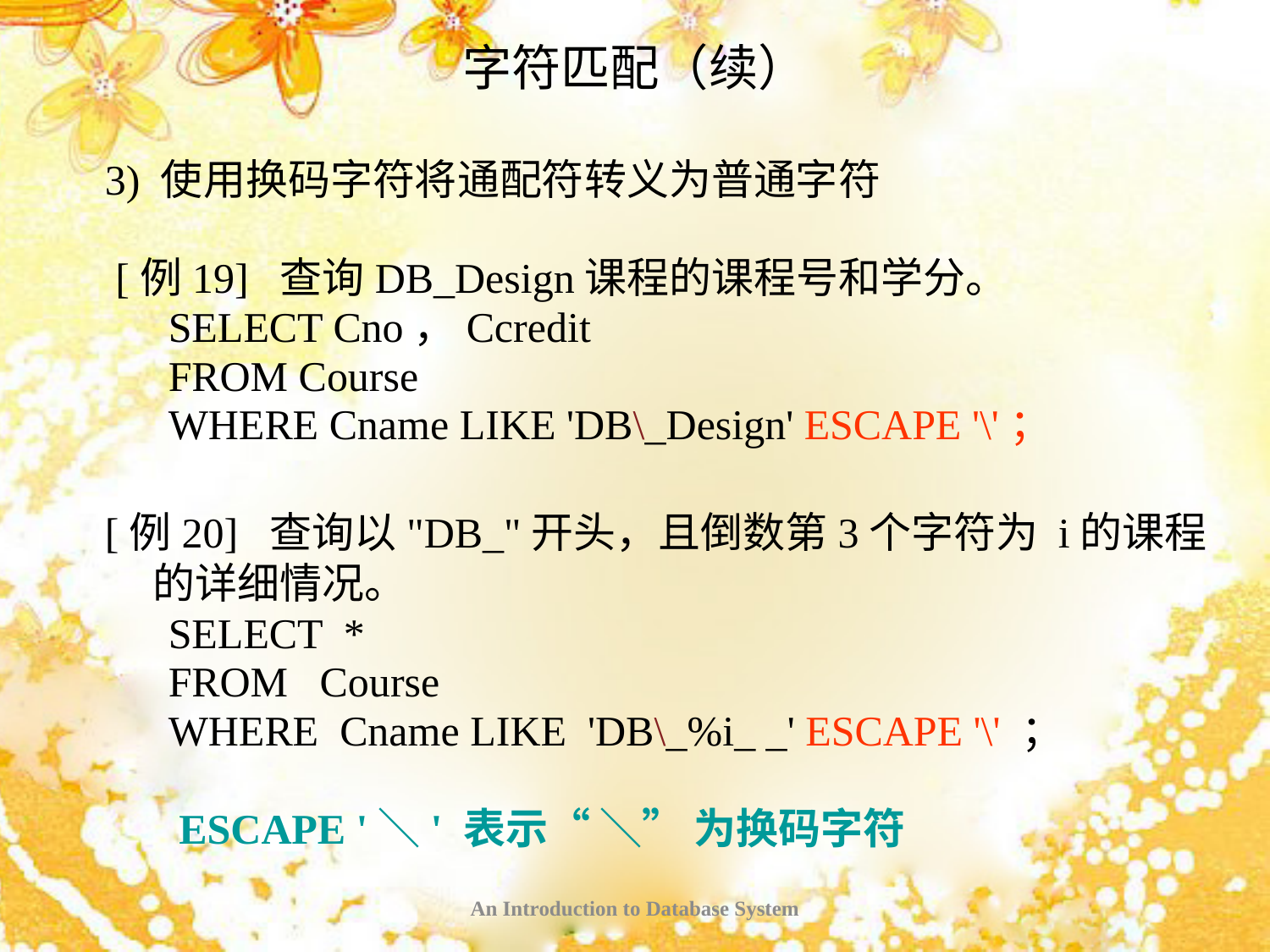

# 字符匹配（续）
3) 使用换码字符将通配符转义为普通字符

 [例19]  查询DB_Design课程的课程号和学分。
      SELECT Cno，Ccredit
      FROM Course
      WHERE Cname LIKE 'DB\_Design' ESCAPE '\'；

[例20]  查询以"DB_"开头，且倒数第3个字符为 i的课程的详细情况。
      SELECT  *
      FROM   Course
      WHERE  Cname LIKE  'DB\_%i_ _' ESCAPE '\' ；

       ESCAPE '＼' 表示“ ＼” 为换码字符
An Introduction to Database System